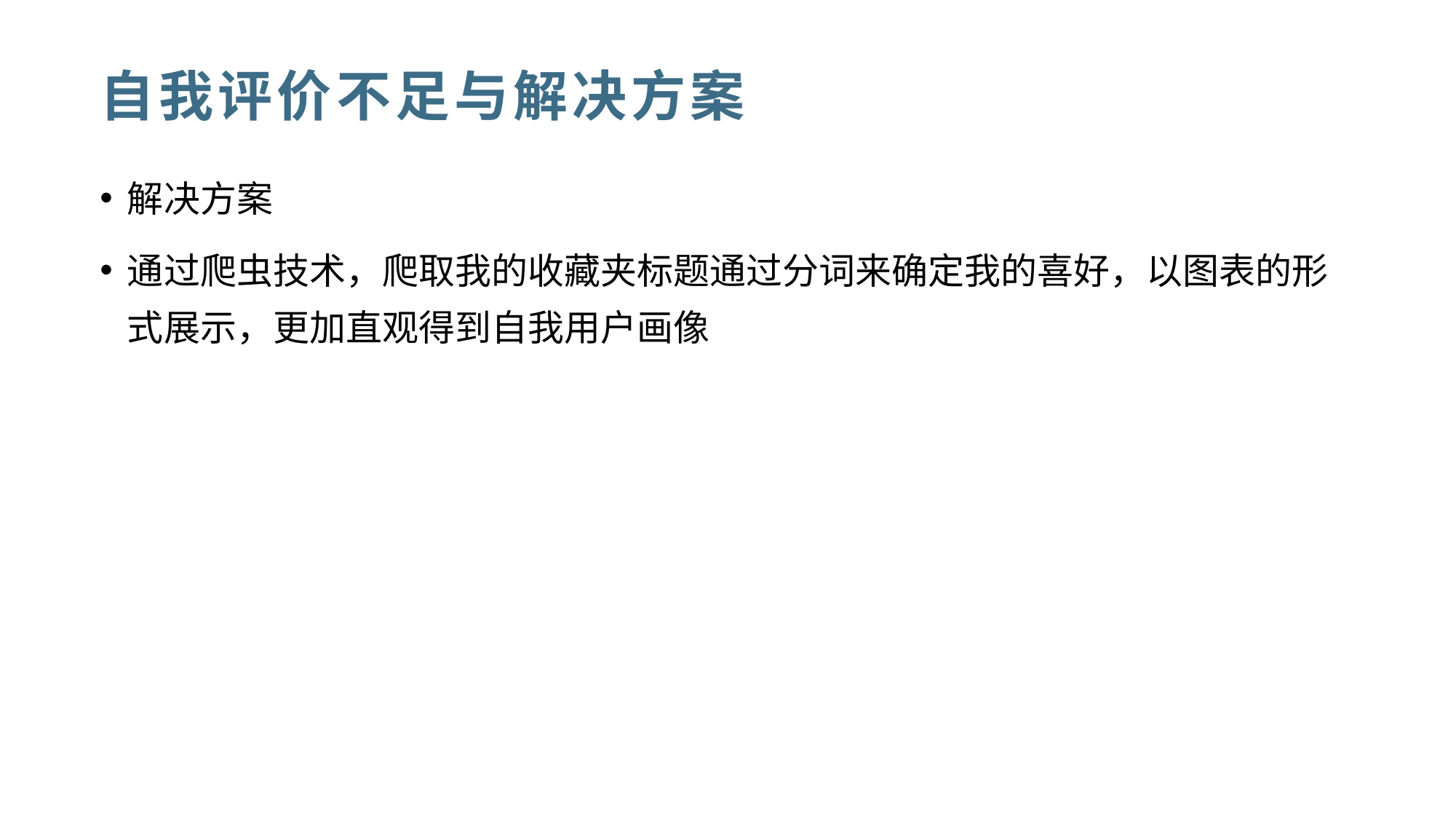

# 自我评价不足与解决方案
解决方案
通过爬虫技术，爬取我的收藏夹标题通过分词来确定我的喜好，以图表的形式展示，更加直观得到自我用户画像